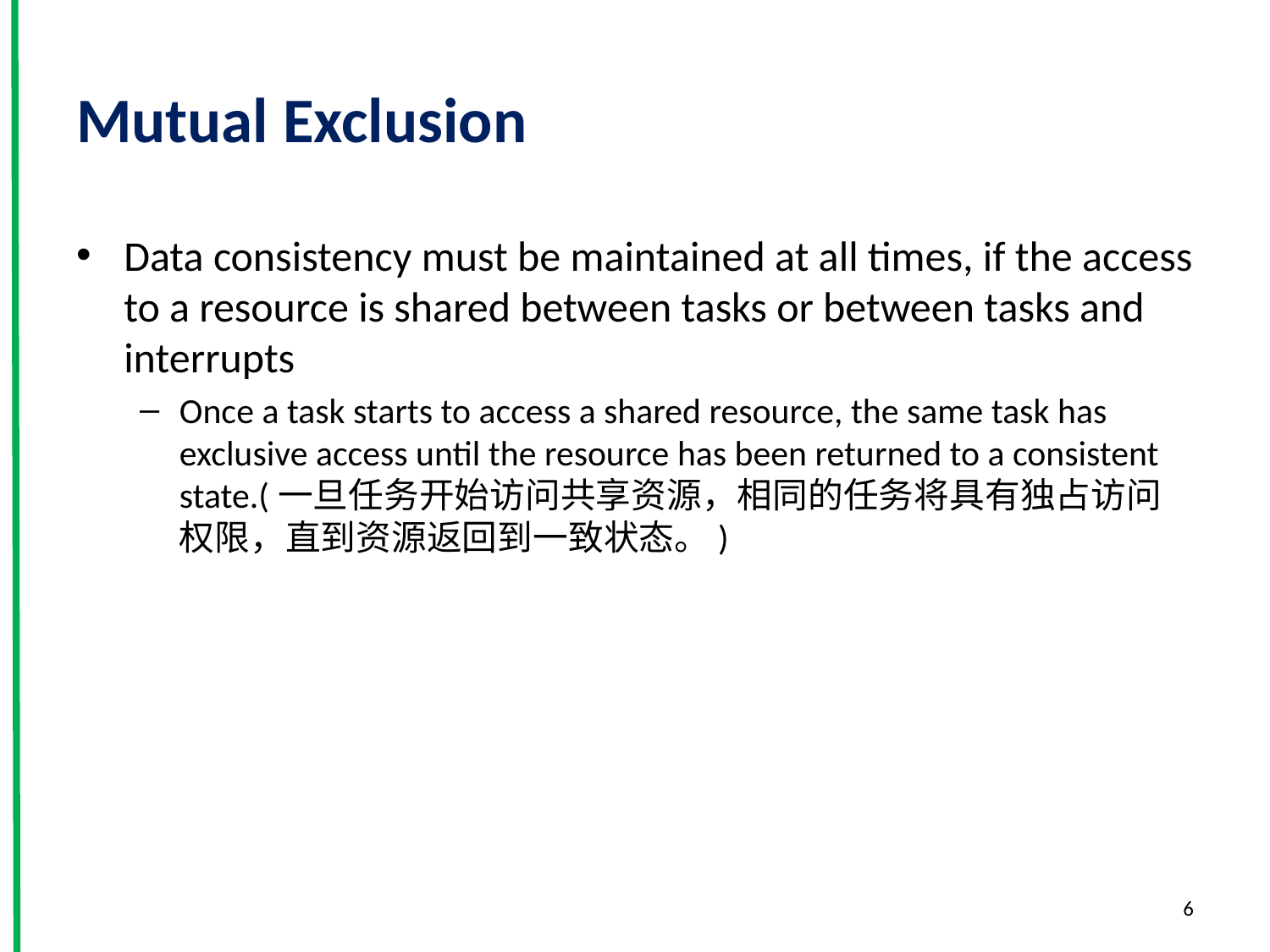

# Mutual Exclusion
Data consistency must be maintained at all times, if the access to a resource is shared between tasks or between tasks and interrupts
Once a task starts to access a shared resource, the same task has exclusive access until the resource has been returned to a consistent state.(一旦任务开始访问共享资源，相同的任务将具有独占访问权限，直到资源返回到一致状态。)
6